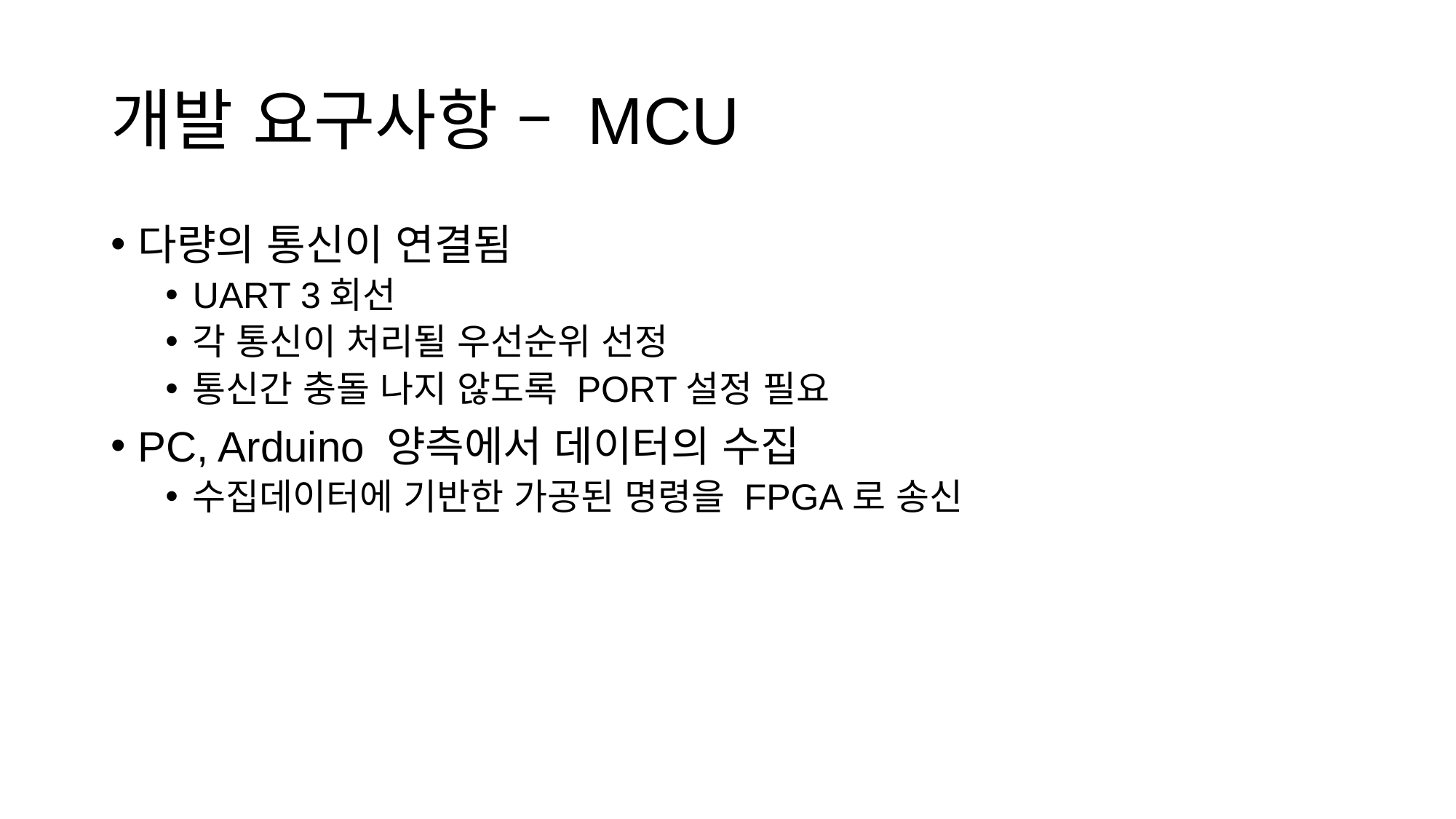

# 개발 요구사항 – MCU
다량의 통신이 연결됨
UART 3회선
각 통신이 처리될 우선순위 선정
통신간 충돌 나지 않도록 PORT설정 필요
PC, Arduino 양측에서 데이터의 수집
수집데이터에 기반한 가공된 명령을 FPGA로 송신